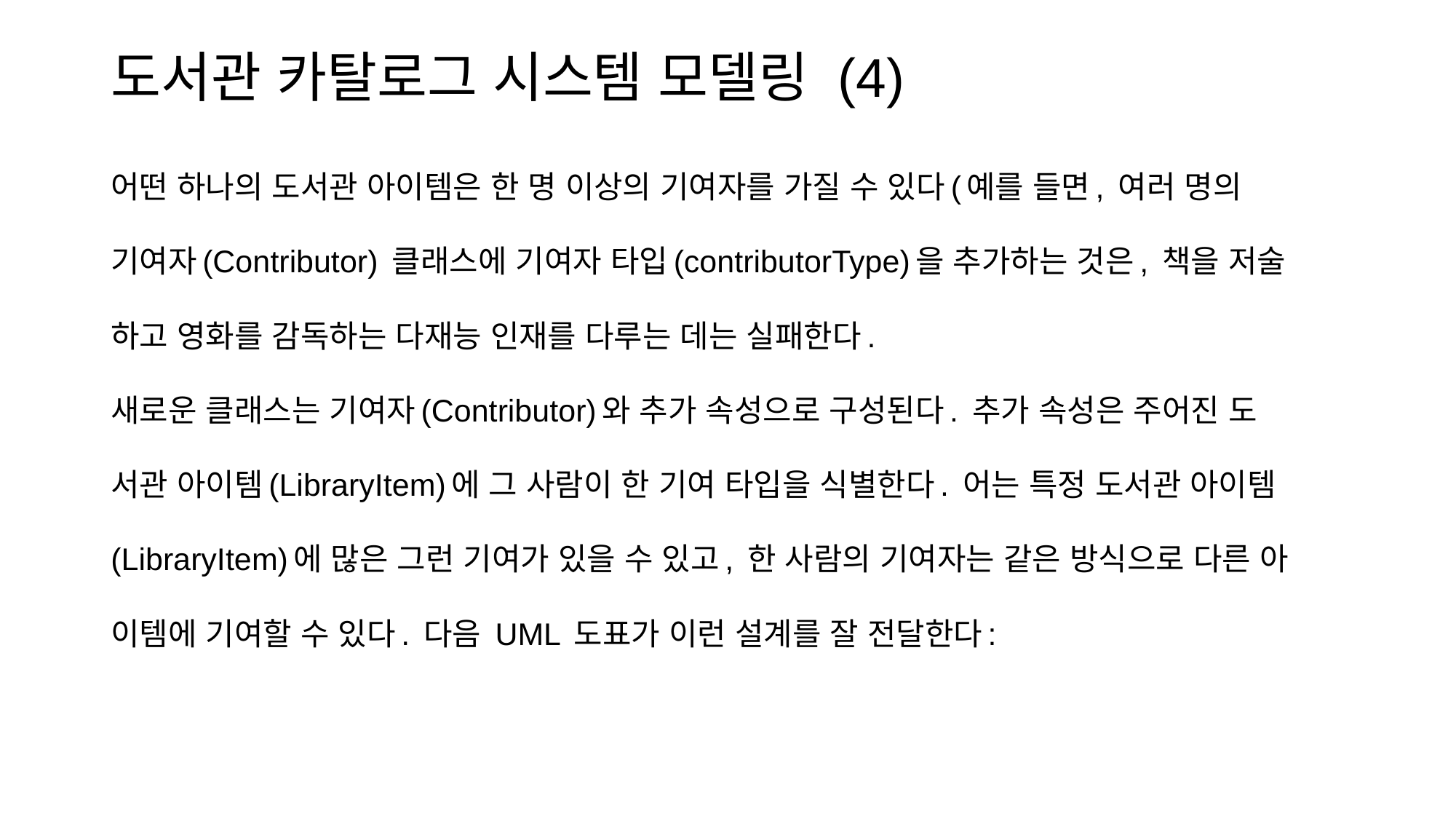

# 도서관 카탈로그 시스템 모델링 (4)
어떤 하나의 도서관 아이템은 한 명 이상의 기여자를 가질 수 있다(예를 들면, 여러 명의
기여자(Contributor) 클래스에 기여자 타입(contributorType)을 추가하는 것은, 책을 저술
하고 영화를 감독하는 다재능 인재를 다루는 데는 실패한다.
새로운 클래스는 기여자(Contributor)와 추가 속성으로 구성된다. 추가 속성은 주어진 도
서관 아이템(LibraryItem)에 그 사람이 한 기여 타입을 식별한다. 어는 특정 도서관 아이템
(LibraryItem)에 많은 그런 기여가 있을 수 있고, 한 사람의 기여자는 같은 방식으로 다른 아
이템에 기여할 수 있다. 다음 UML 도표가 이런 설계를 잘 전달한다: